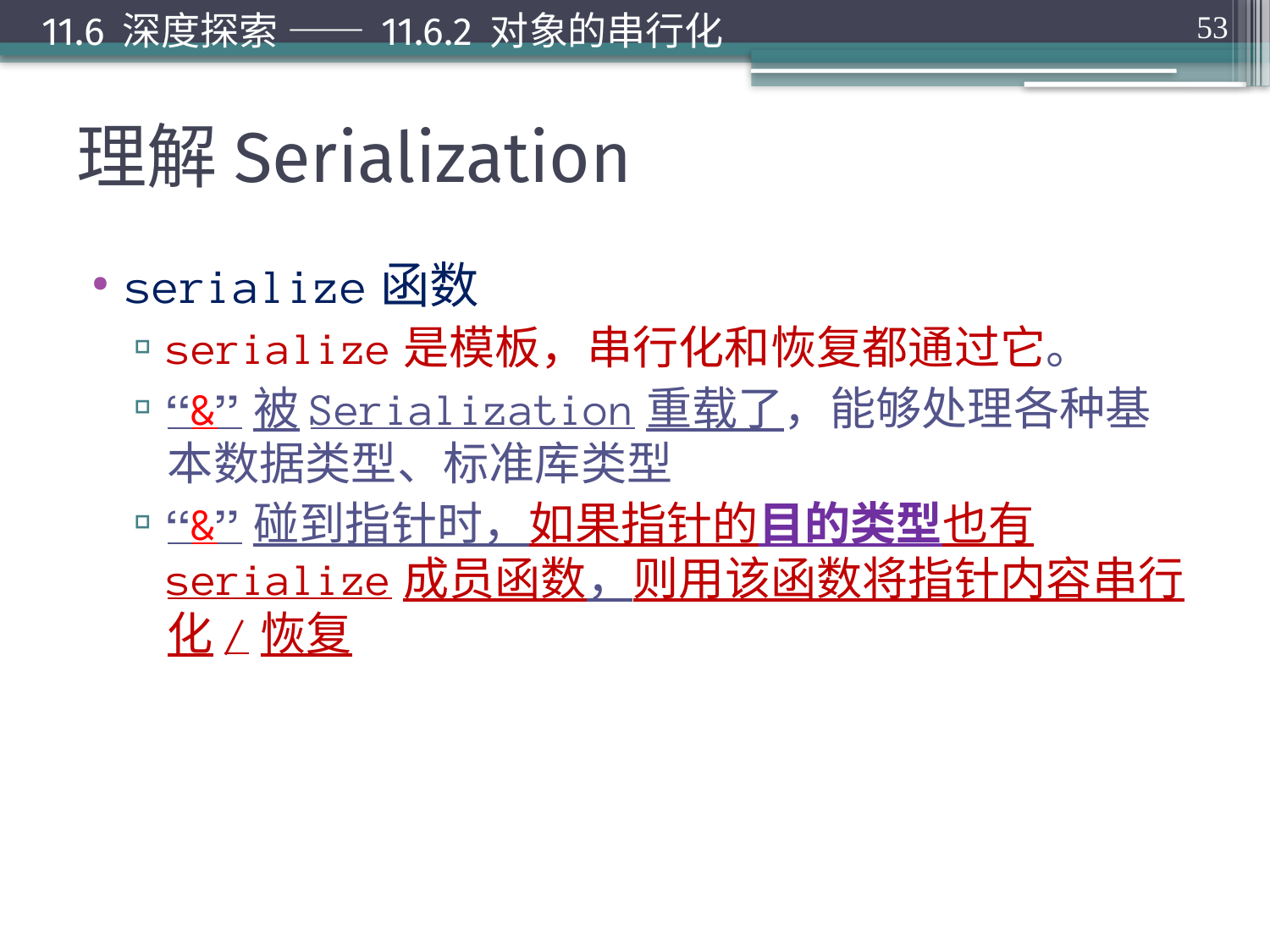

11.6 深度探索 —— 11.6.2 对象的串行化
53
# 理解Serialization
serialize函数
serialize是模板，串行化和恢复都通过它。
“&”被Serialization重载了，能够处理各种基本数据类型、标准库类型
“&”碰到指针时，如果指针的目的类型也有serialize成员函数，则用该函数将指针内容串行化/恢复